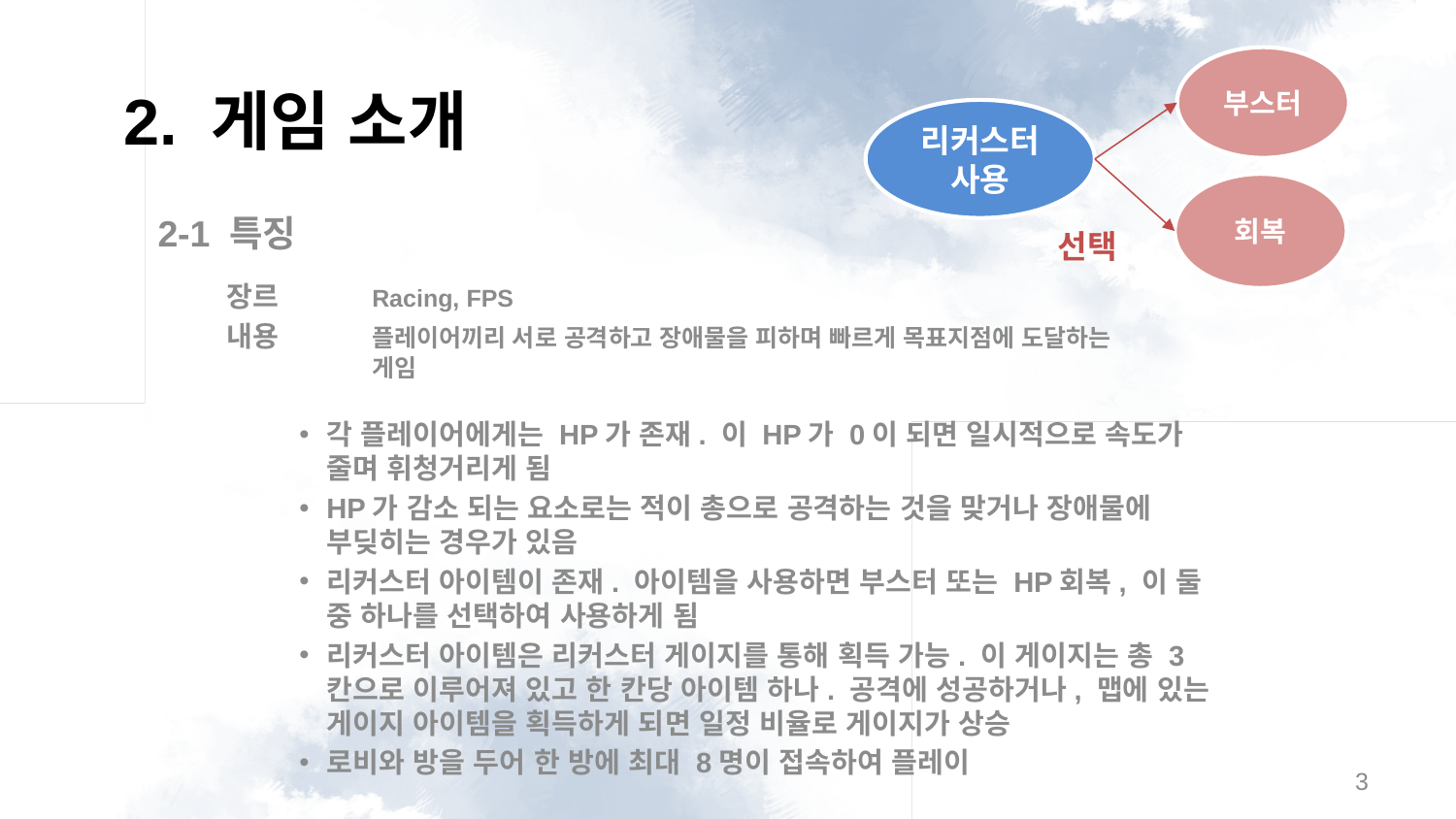

# 2. 게임 소개
부스터
리커스터사용
회복
2-1 특징
선택
장르	Racing, FPS
내용	플레이어끼리 서로 공격하고 장애물을 피하며 빠르게 목표지점에 도달하는 	게임

각 플레이어에게는 HP가 존재. 이 HP가 0이 되면 일시적으로 속도가 줄며 휘청거리게 됨
HP가 감소 되는 요소로는 적이 총으로 공격하는 것을 맞거나 장애물에 부딪히는 경우가 있음
리커스터 아이템이 존재. 아이템을 사용하면 부스터 또는 HP회복, 이 둘 중 하나를 선택하여 사용하게 됨
리커스터 아이템은 리커스터 게이지를 통해 획득 가능. 이 게이지는 총 3칸으로 이루어져 있고 한 칸당 아이템 하나. 공격에 성공하거나, 맵에 있는 게이지 아이템을 획득하게 되면 일정 비율로 게이지가 상승
로비와 방을 두어 한 방에 최대 8명이 접속하여 플레이
3